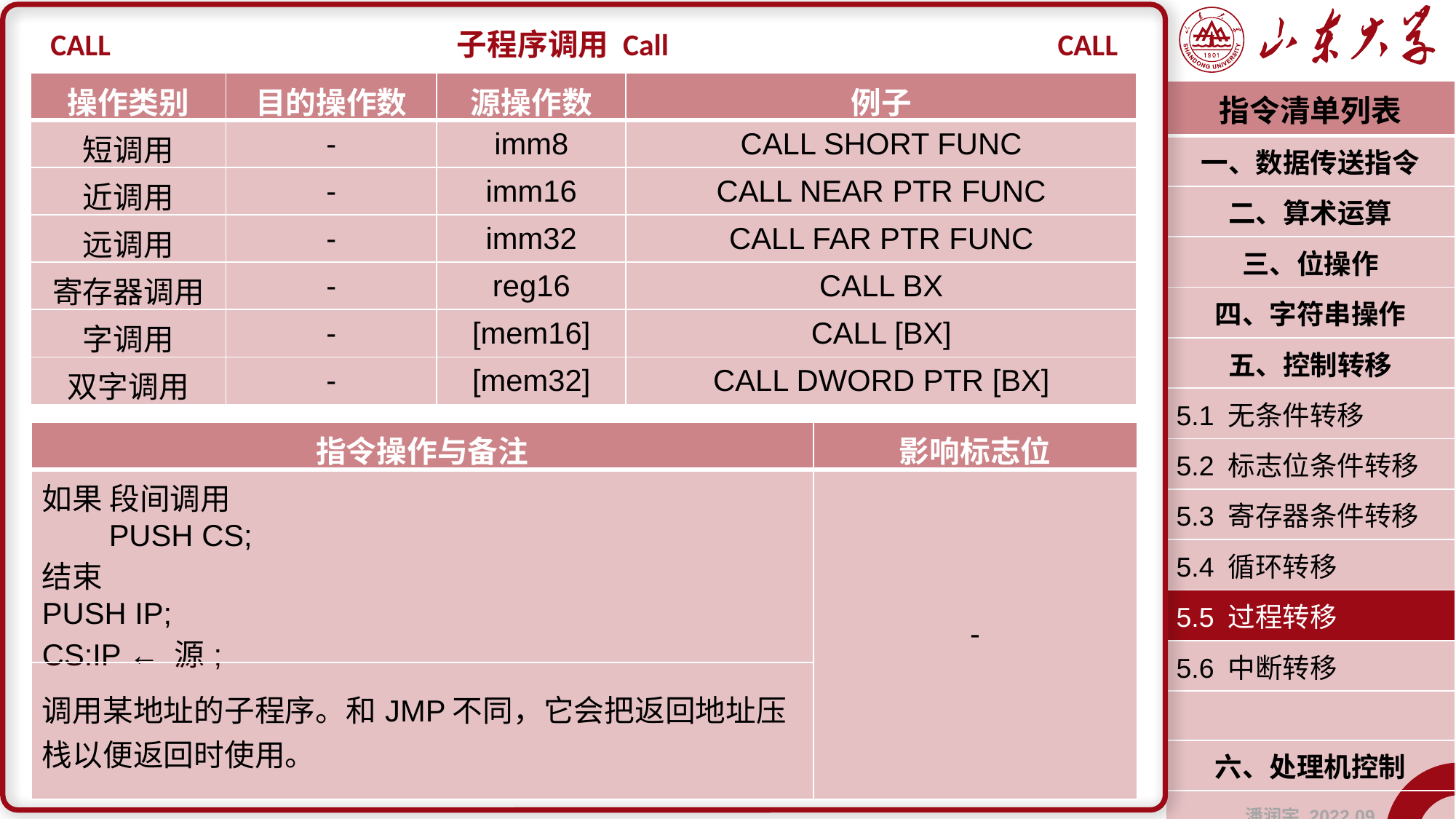

CALL
子程序调用 Call
CALL
| 操作类别 | 目的操作数 | 源操作数 | 例子 |
| --- | --- | --- | --- |
| 短调用 | - | imm8 | CALL SHORT FUNC |
| 近调用 | - | imm16 | CALL NEAR PTR FUNC |
| 远调用 | - | imm32 | CALL FAR PTR FUNC |
| 寄存器调用 | - | reg16 | CALL BX |
| 字调用 | - | [mem16] | CALL [BX] |
| 双字调用 | - | [mem32] | CALL DWORD PTR [BX] |
| 指令清单列表 |
| --- |
| 一、数据传送指令 |
| 二、算术运算 |
| 三、位操作 |
| 四、字符串操作 |
| 五、控制转移 |
| 5.1 无条件转移 |
| 5.2 标志位条件转移 |
| 5.3 寄存器条件转移 |
| 5.4 循环转移 |
| 5.5 过程转移 |
| 5.6 中断转移 |
|  |
| 六、处理机控制 |
| 潘润宇 2022.09 |
| 指令操作与备注 | 影响标志位 |
| --- | --- |
| 如果 段间调用 PUSH CS; 结束 PUSH IP; CS:IP ← 源; | - |
| 调用某地址的子程序。和JMP不同，它会把返回地址压栈以便返回时使用。 |  |